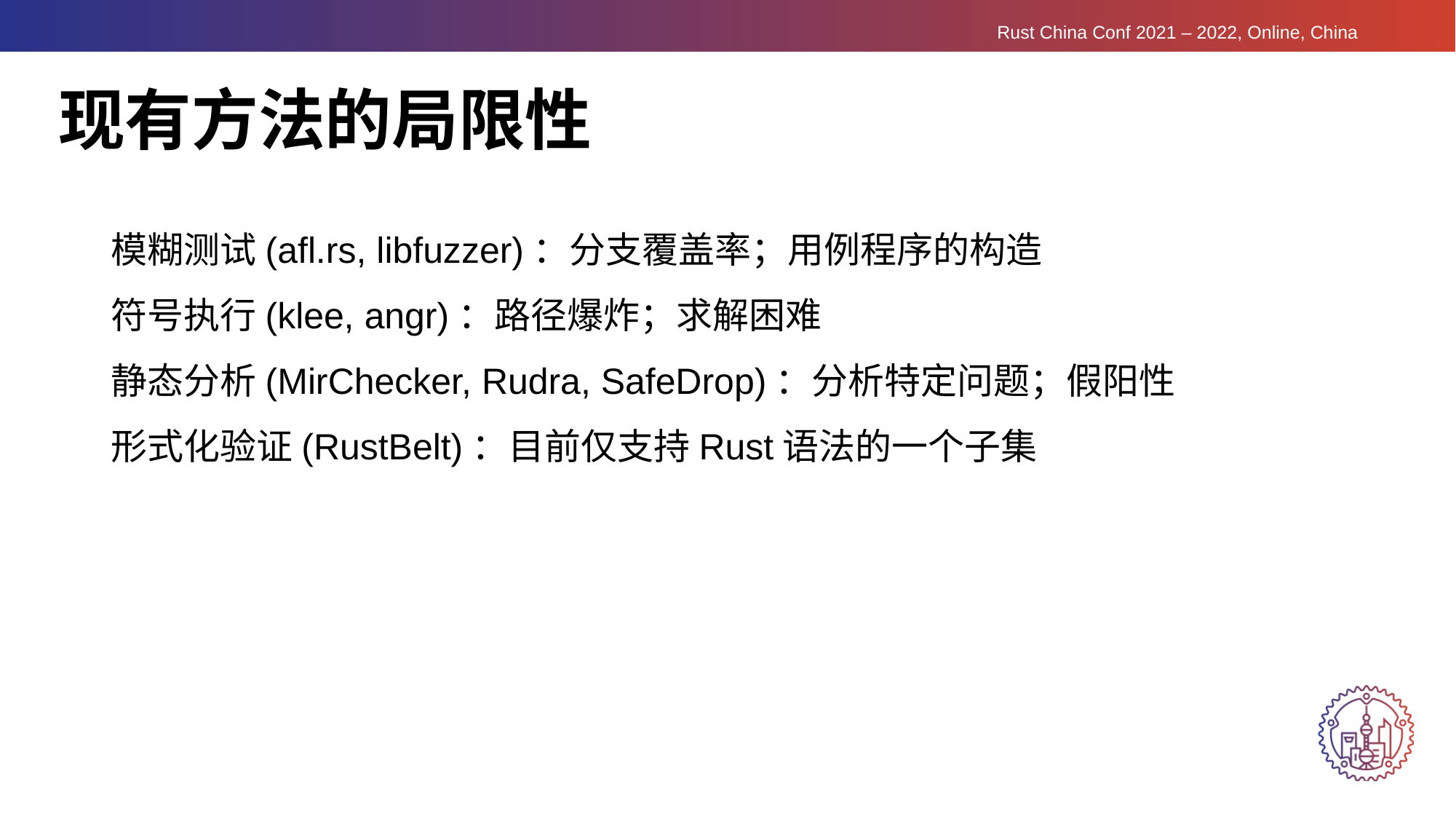

现有方法的局限性
模糊测试(afl.rs, libfuzzer)：分支覆盖率；用例程序的构造
符号执行(klee, angr)：路径爆炸；求解困难
静态分析(MirChecker, Rudra, SafeDrop)：分析特定问题；假阳性
形式化验证(RustBelt)：目前仅支持Rust语法的一个子集